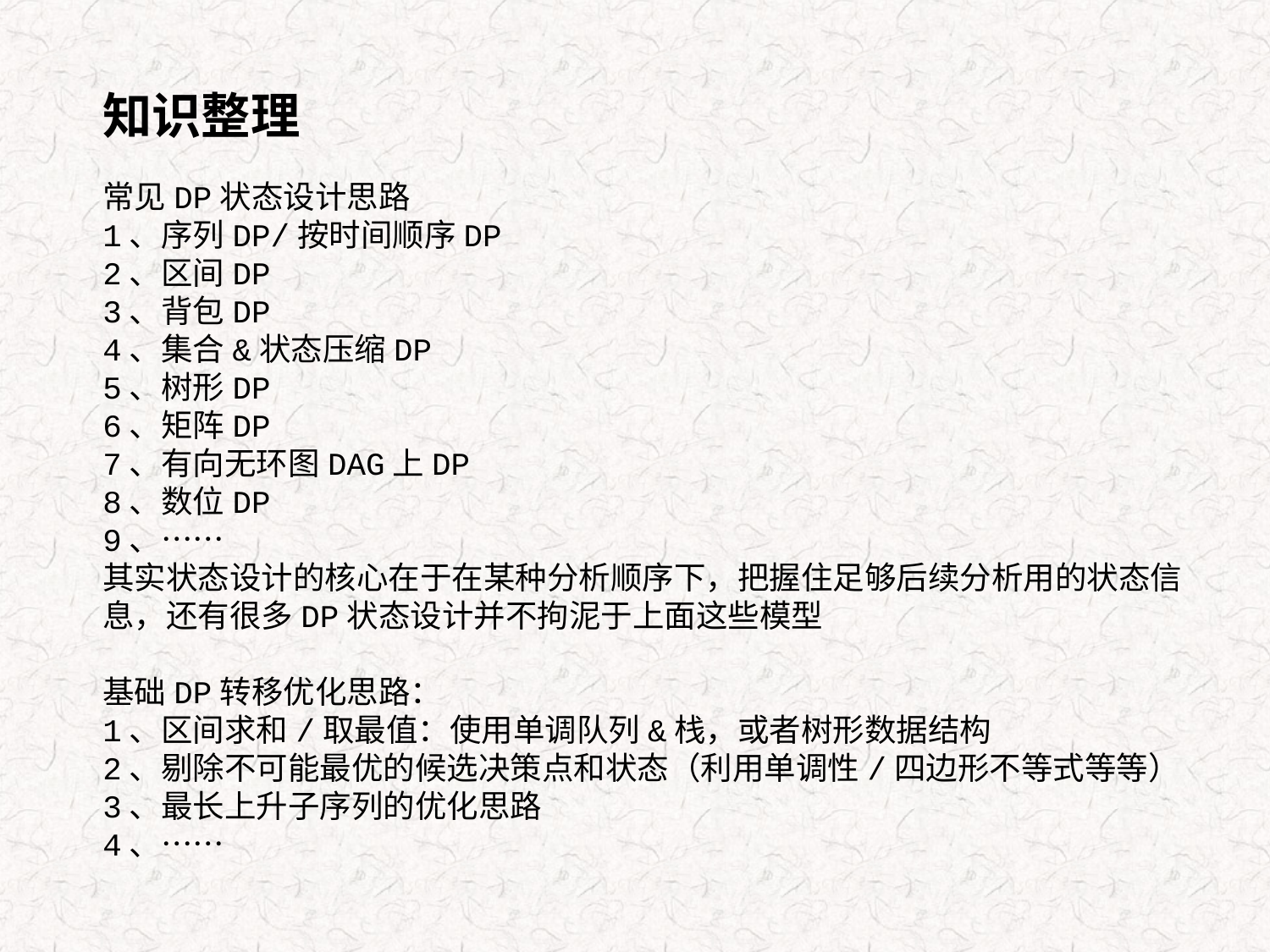

知识整理
常见DP状态设计思路
1、序列DP/按时间顺序DP
2、区间DP
3、背包DP
4、集合&状态压缩DP
5、树形DP
6、矩阵DP
7、有向无环图DAG上DP
8、数位DP
9、……
其实状态设计的核心在于在某种分析顺序下，把握住足够后续分析用的状态信息，还有很多DP状态设计并不拘泥于上面这些模型

基础DP转移优化思路：
1、区间求和/取最值：使用单调队列&栈，或者树形数据结构
2、剔除不可能最优的候选决策点和状态（利用单调性/四边形不等式等等）
3、最长上升子序列的优化思路
4、……